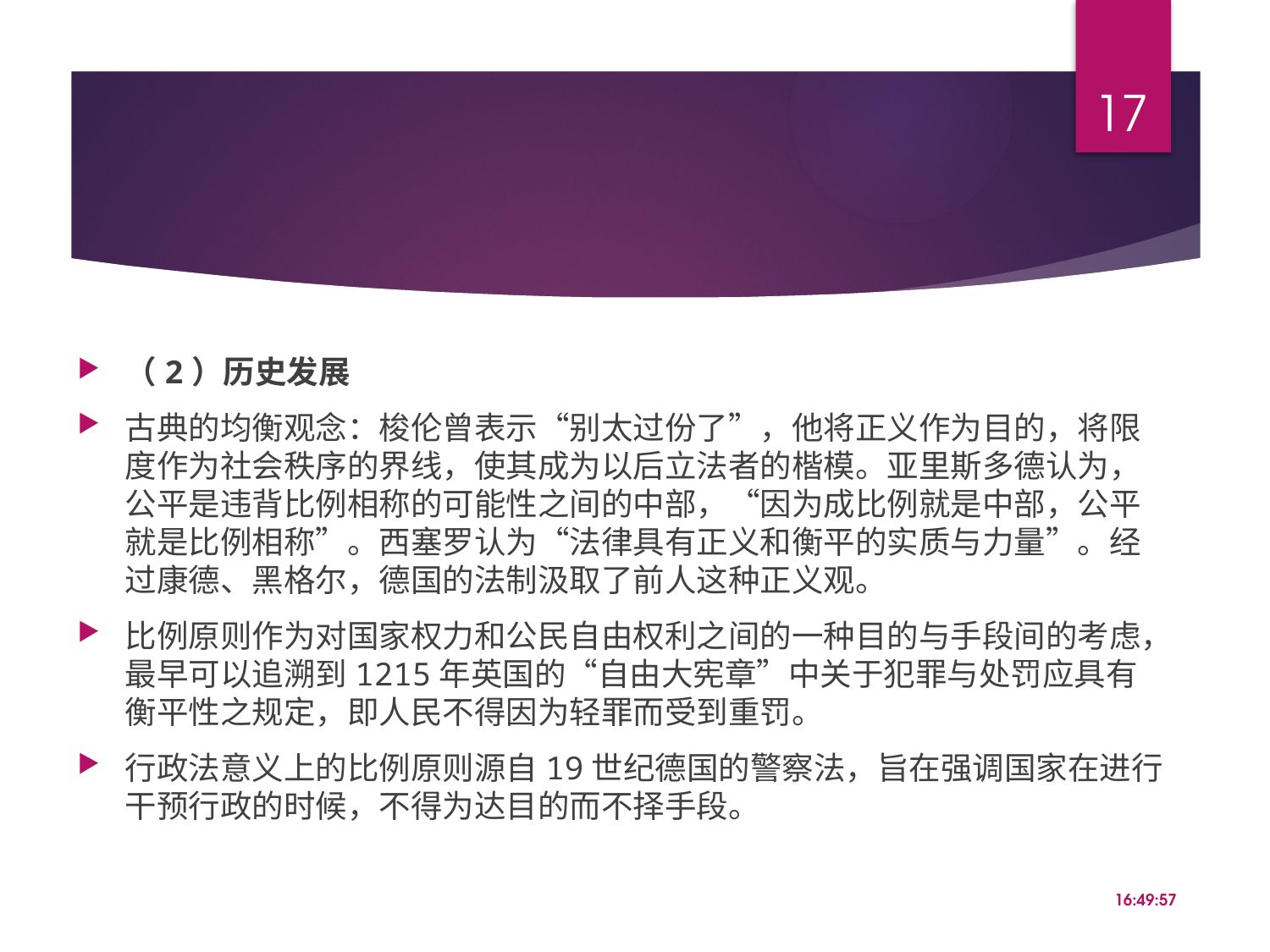

17
#
（2）历史发展
古典的均衡观念：梭伦曾表示“别太过份了”，他将正义作为目的，将限度作为社会秩序的界线，使其成为以后立法者的楷模。亚里斯多德认为，公平是违背比例相称的可能性之间的中部，“因为成比例就是中部，公平就是比例相称”。西塞罗认为“法律具有正义和衡平的实质与力量”。经过康德、黑格尔，德国的法制汲取了前人这种正义观。
比例原则作为对国家权力和公民自由权利之间的一种目的与手段间的考虑，最早可以追溯到1215年英国的“自由大宪章”中关于犯罪与处罚应具有衡平性之规定，即人民不得因为轻罪而受到重罚。
行政法意义上的比例原则源自19世纪德国的警察法，旨在强调国家在进行干预行政的时候，不得为达目的而不择手段。
16:49:57